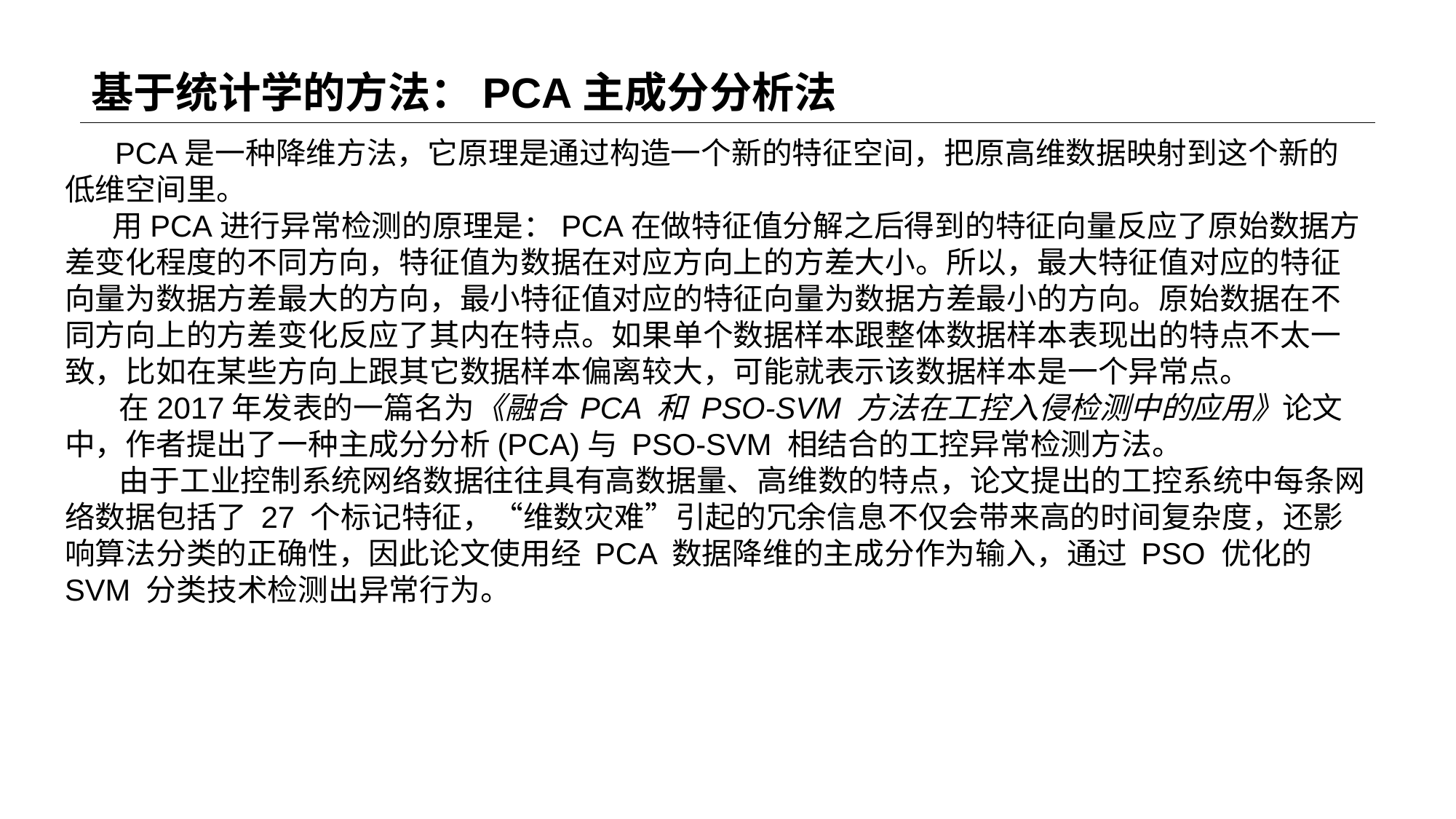

# 基于统计学的方法：PCA主成分分析法
      PCA是一种降维方法，它原理是通过构造一个新的特征空间，把原高维数据映射到这个新的低维空间里。
      用PCA进行异常检测的原理是：PCA在做特征值分解之后得到的特征向量反应了原始数据方差变化程度的不同方向，特征值为数据在对应方向上的方差大小。所以，最大特征值对应的特征向量为数据方差最大的方向，最小特征值对应的特征向量为数据方差最小的方向。原始数据在不同方向上的方差变化反应了其内在特点。如果单个数据样本跟整体数据样本表现出的特点不太一致，比如在某些方向上跟其它数据样本偏离较大，可能就表示该数据样本是一个异常点。
       在2017年发表的一篇名为《融合 PCA 和 PSO-SVM 方法在工控入侵检测中的应用》论文中，作者提出了一种主成分分析(PCA)与 PSO-SVM 相结合的工控异常检测方法。
       由于工业控制系统网络数据往往具有高数据量、高维数的特点，论文提出的工控系统中每条网络数据包括了 27 个标记特征，“维数灾难”引起的冗余信息不仅会带来高的时间复杂度，还影响算法分类的正确性，因此论文使用经 PCA 数据降维的主成分作为输入，通过 PSO 优化的 SVM 分类技术检测出异常行为。
9